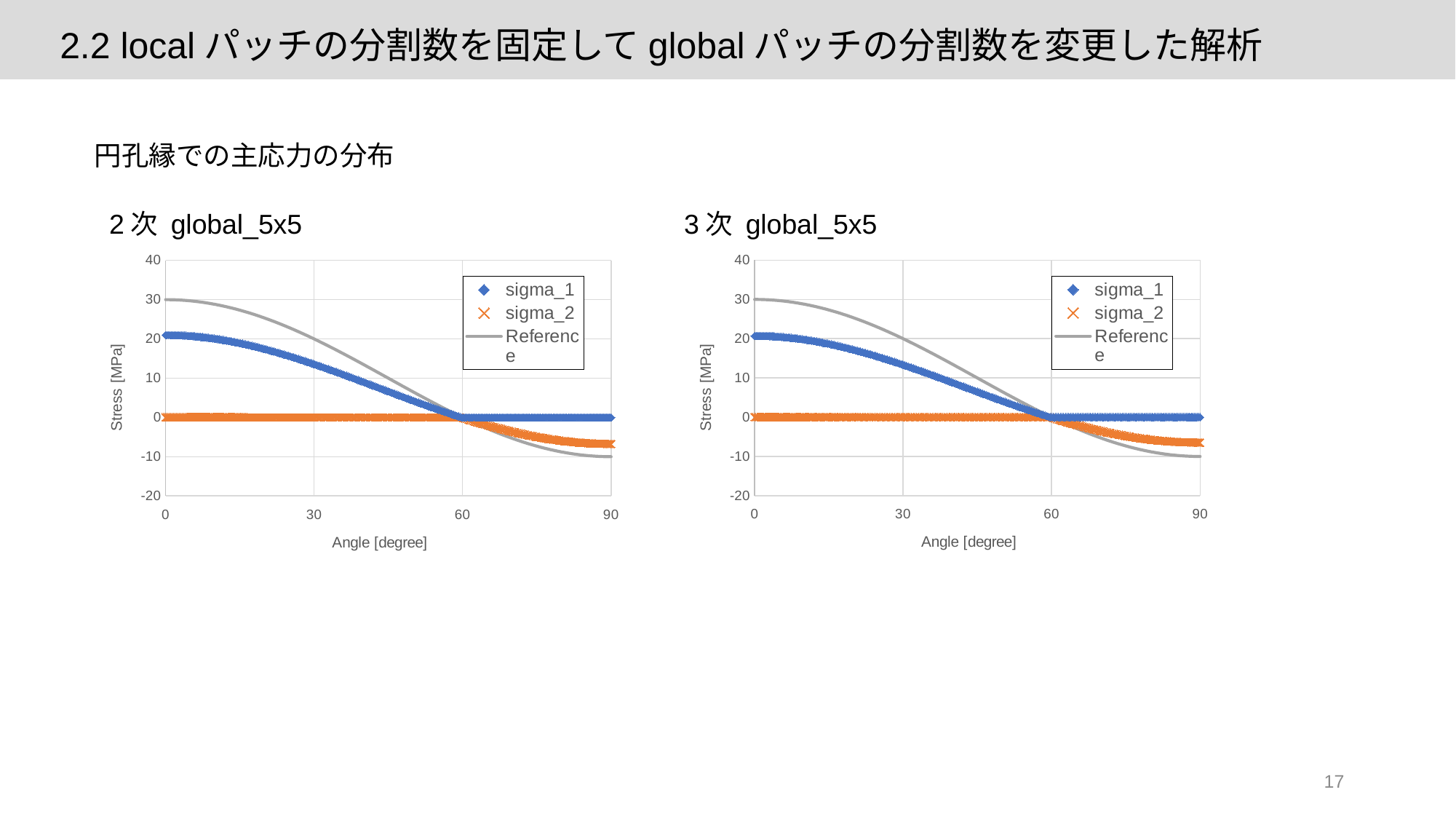

2.2 localパッチの分割数を固定してglobalパッチの分割数を変更した解析

円孔縁での主応力の分布
2次 global_5x5
3次 global_5x5

### Chart

| Category |  |  |  |  |
|---|---|---|---|---|

### Chart

| Category |  |  |  |  |
|---|---|---|---|---|
17